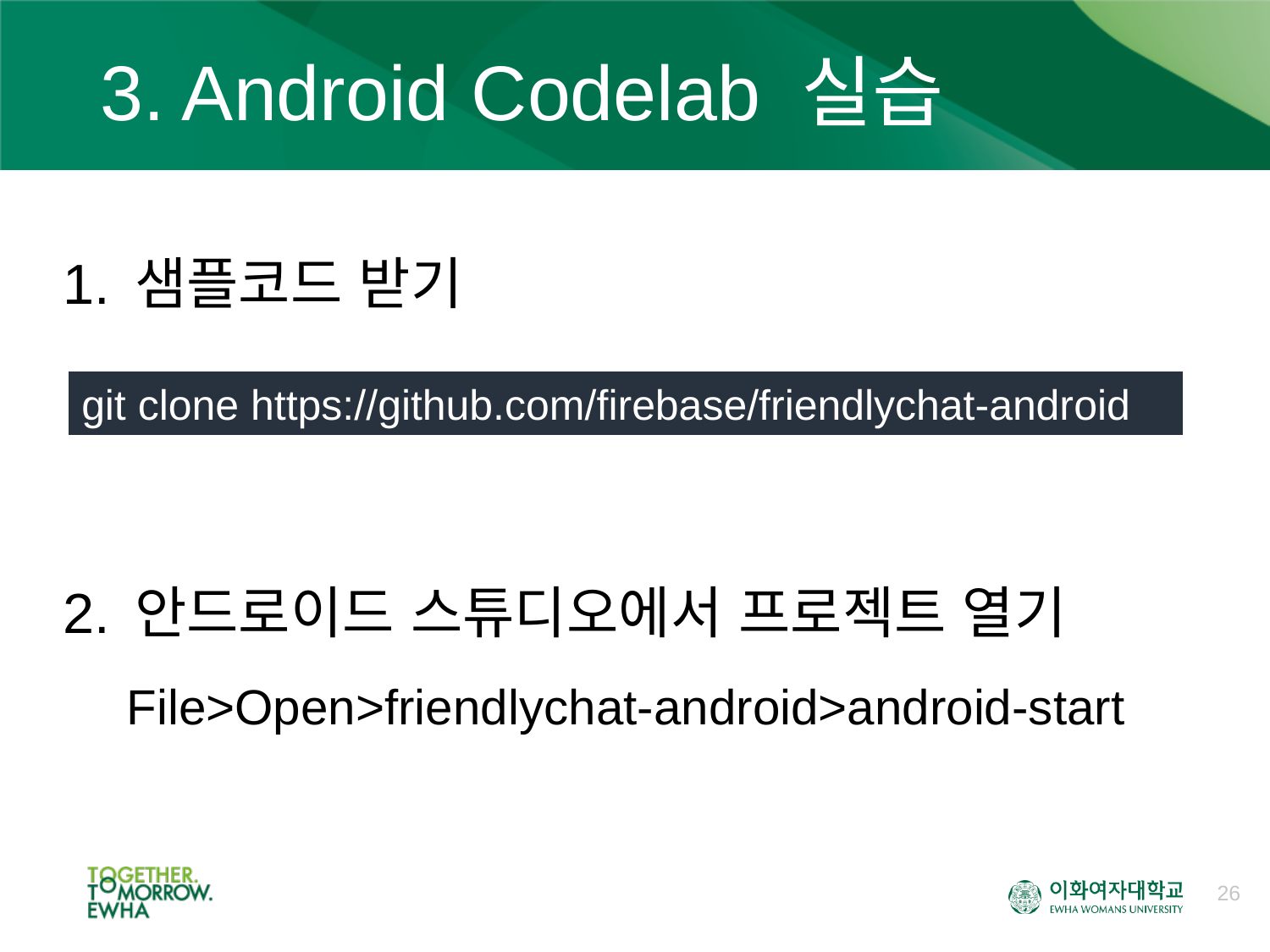

# 3. Android Codelab 실습
샘플코드 받기

안드로이드 스튜디오에서 프로젝트 열기
File>Open>friendlychat-android>android-start

git clone https://github.com/firebase/friendlychat-android
26